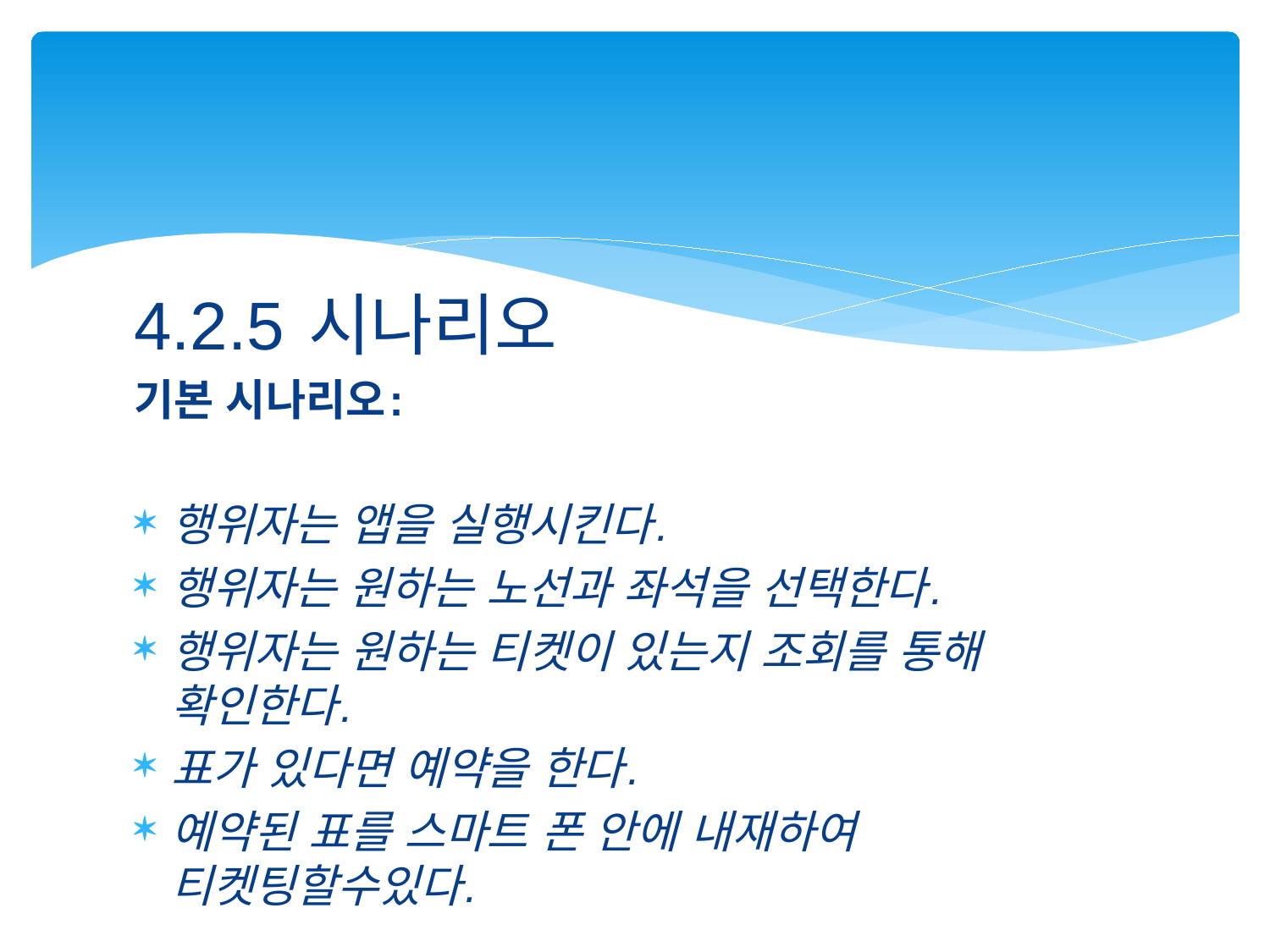

#
4.2.5 시나리오
기본 시나리오:

행위자는 앱을 실행시킨다.
행위자는 원하는 노선과 좌석을 선택한다.
행위자는 원하는 티켓이 있는지 조회를 통해 확인한다.
표가 있다면 예약을 한다.
예약된 표를 스마트 폰 안에 내재하여 티켓팅할수있다.